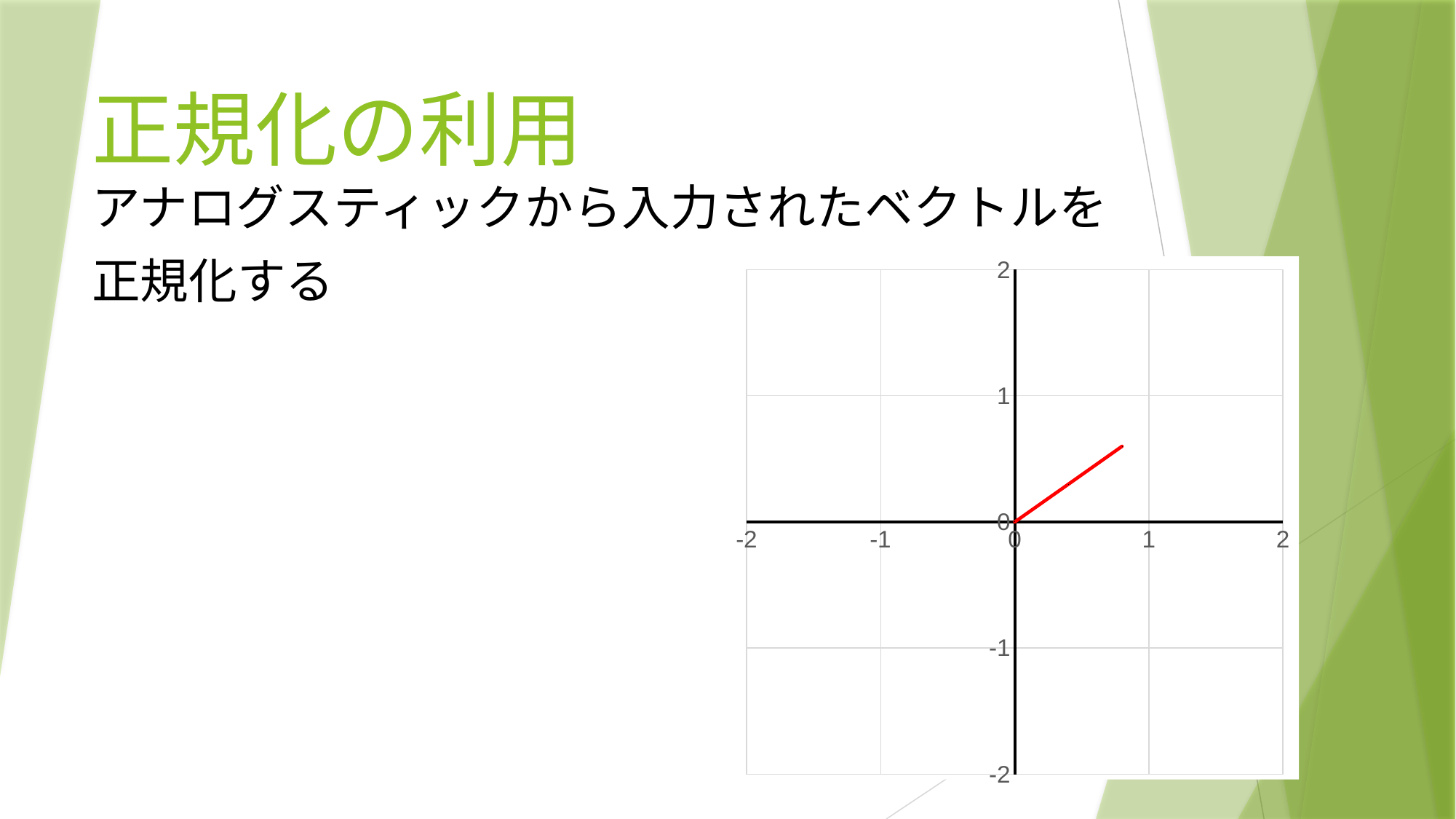

# 正規化の利用
アナログスティックから入力されたベクトルを
正規化する

### Chart

| Category | Yの値 |
|---|---|